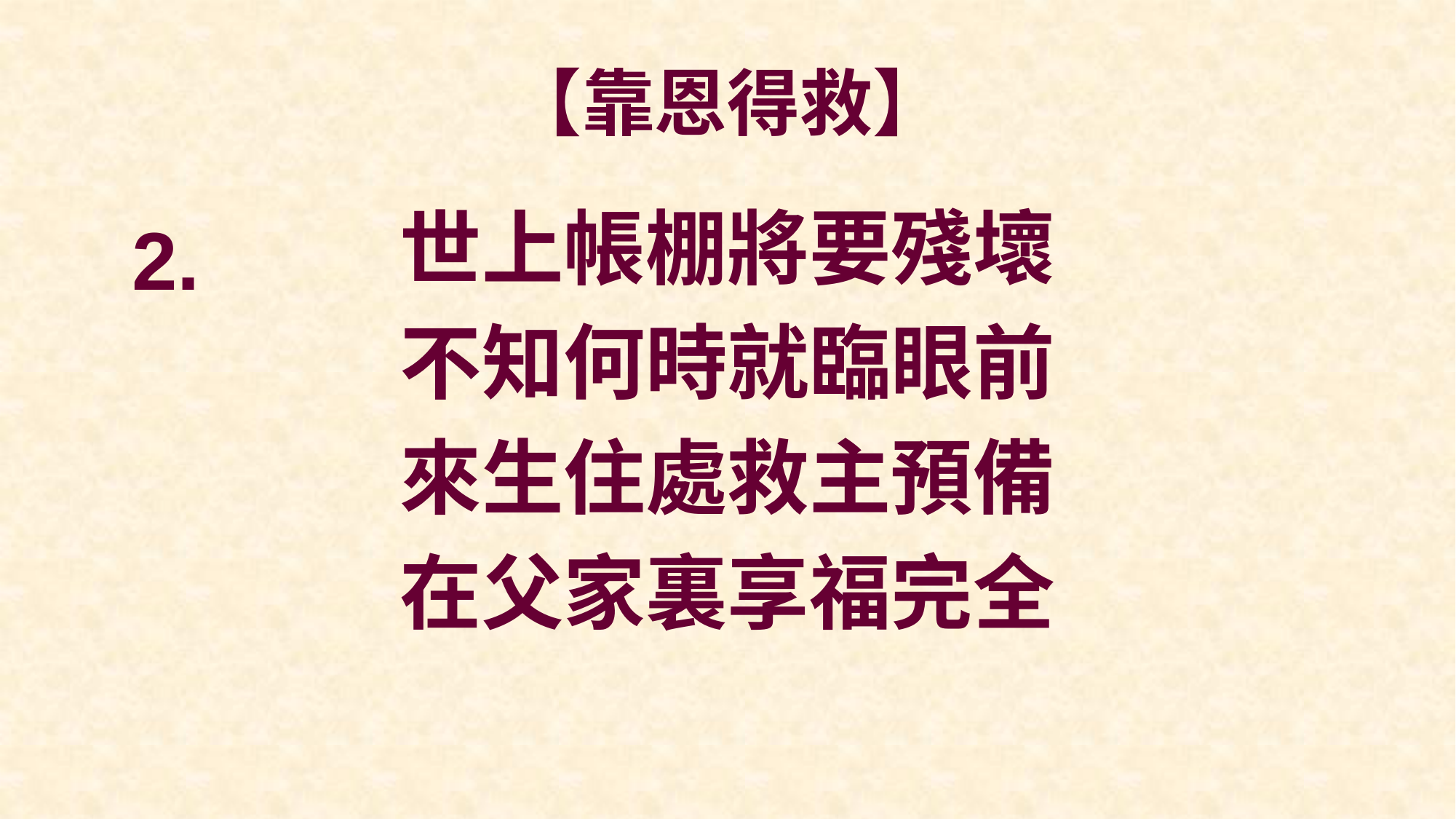

# 【靠恩得救】
世上帳棚將要殘壞
不知何時就臨眼前
來生住處救主預備
在父家裏享福完全
2.